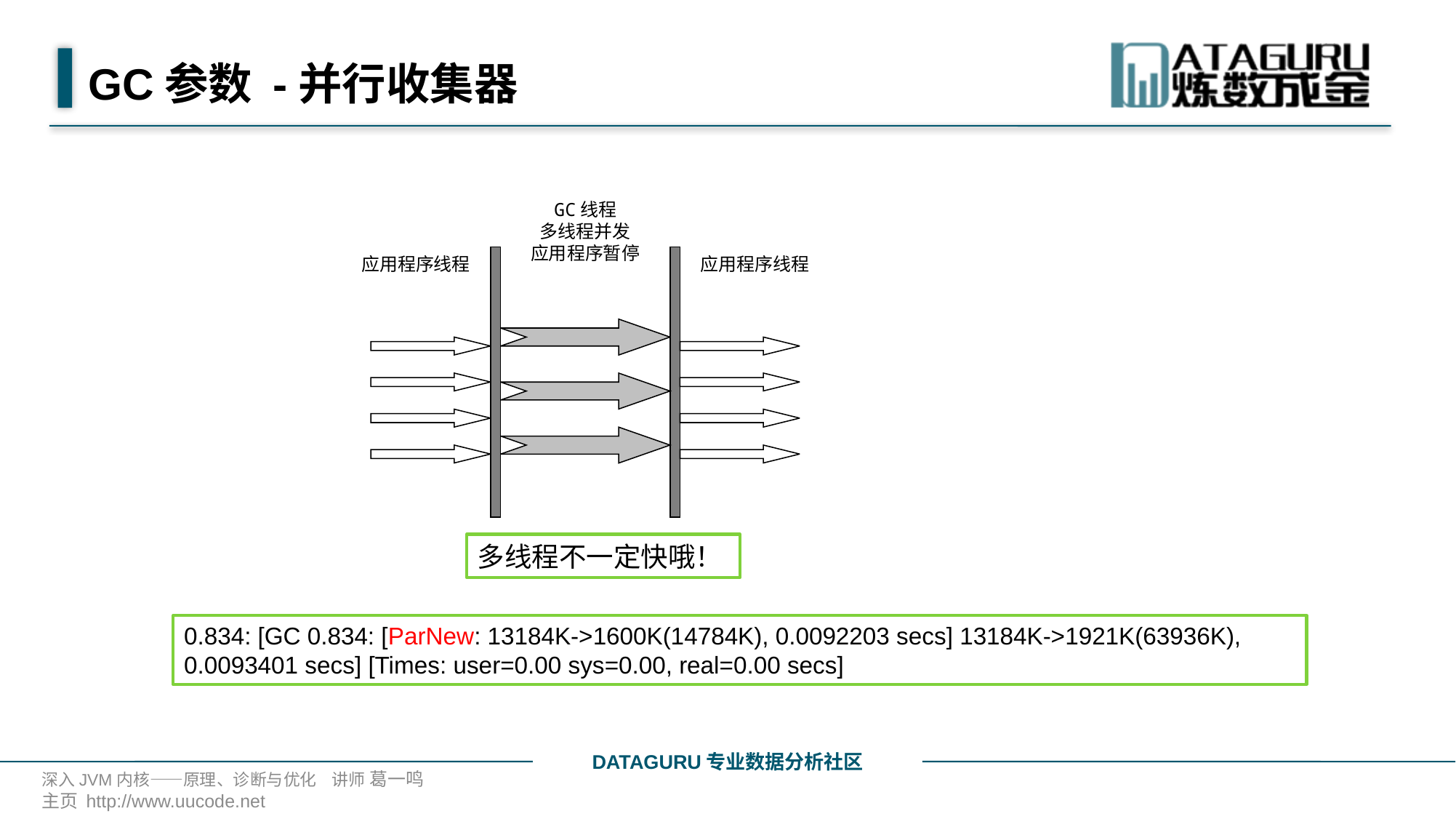

# GC参数 -并行收集器

GC线程
多线程并发
应用程序暂停
应用程序线程

应用程序线程

多线程不一定快哦！
0.834: [GC 0.834: [ParNew: 13184K->1600K(14784K), 0.0092203 secs] 13184K->1921K(63936K), 0.0093401 secs] [Times: user=0.00 sys=0.00, real=0.00 secs]